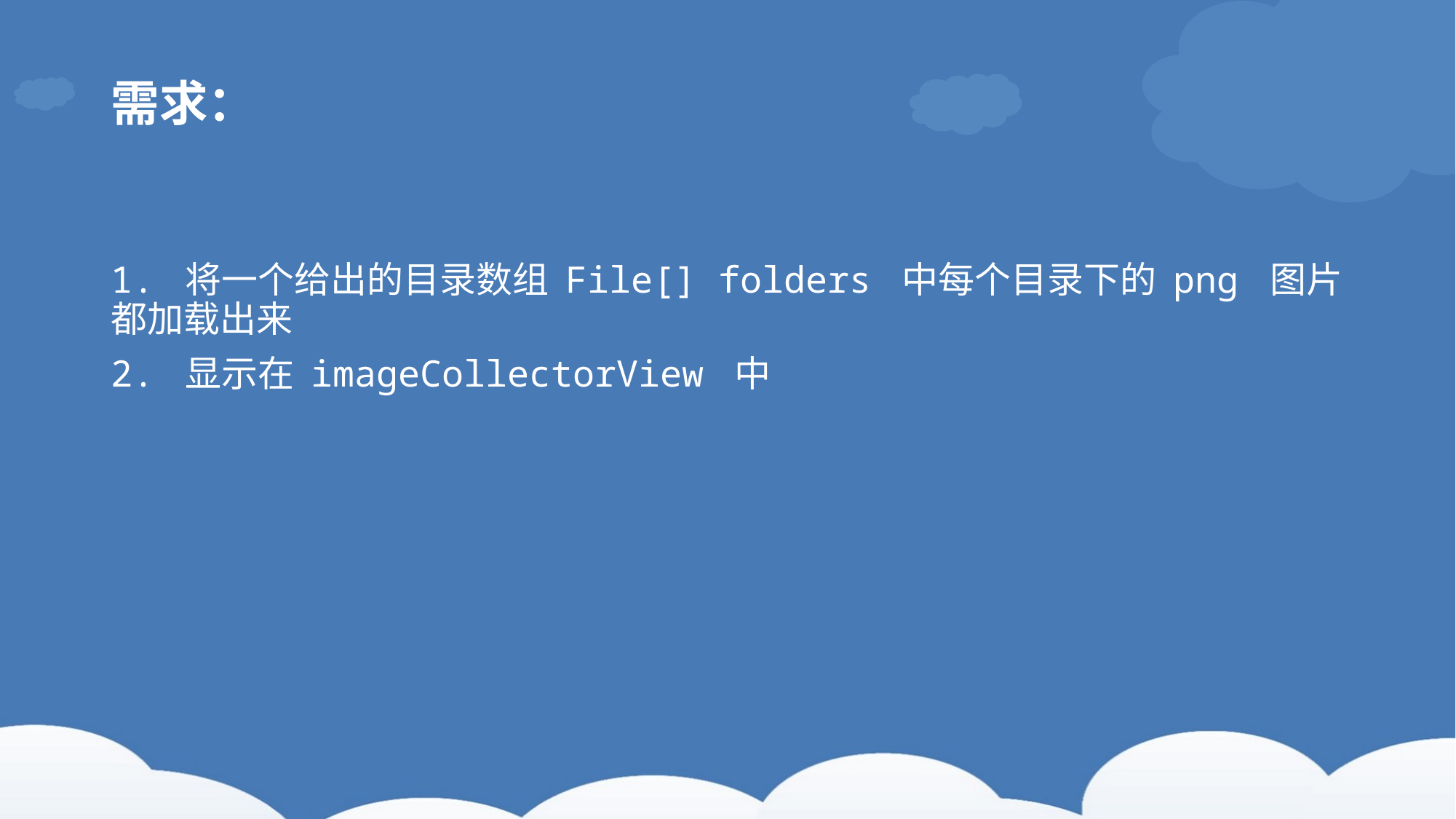

# 需求：

1. 将一个给出的目录数组 File[] folders 中每个目录下的 png 图片都加载出来
2. 显示在 imageCollectorView 中